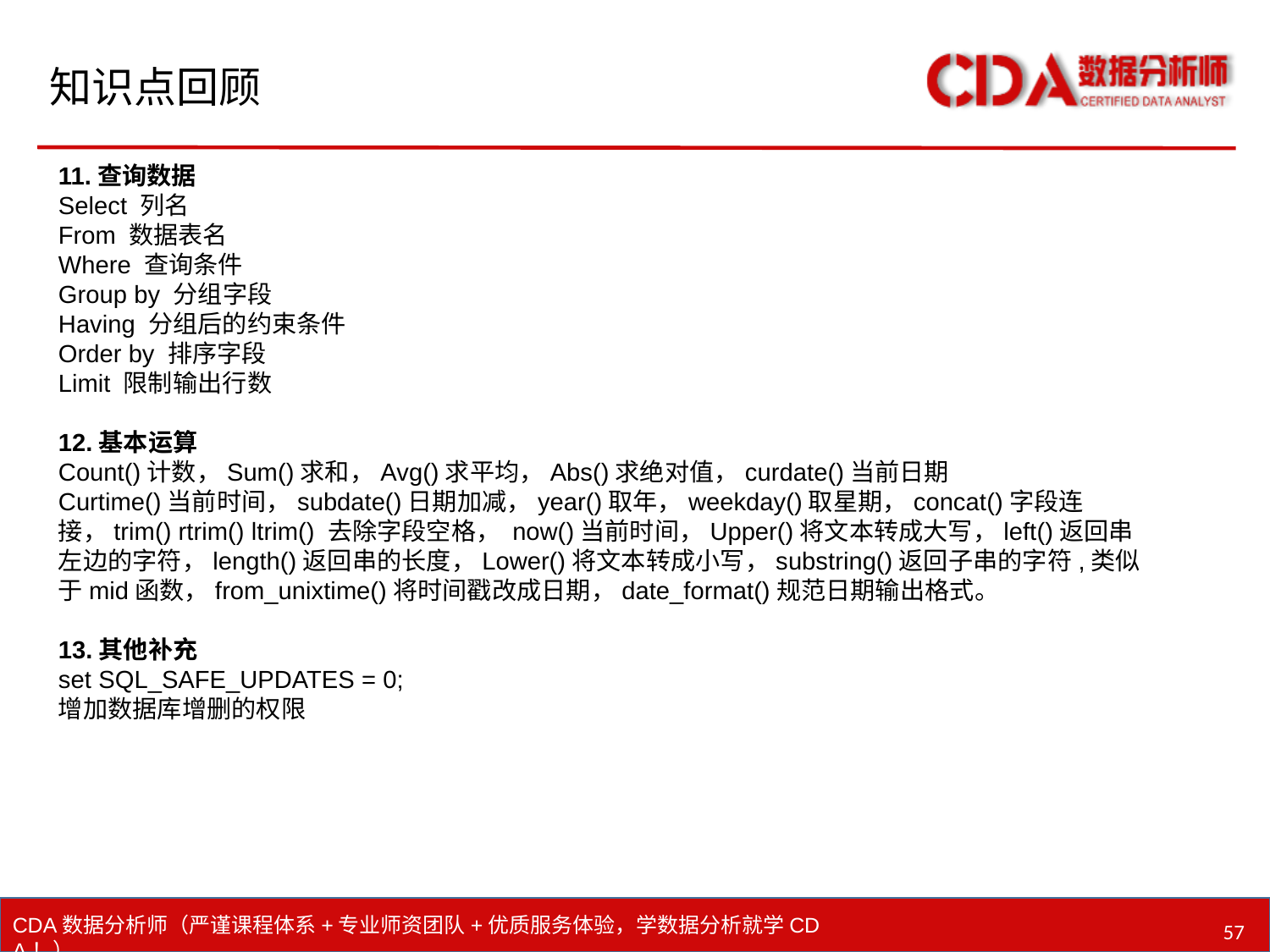

# 知识点回顾
11.查询数据
Select 列名
From 数据表名
Where 查询条件
Group by 分组字段
Having 分组后的约束条件
Order by 排序字段
Limit 限制输出行数

12.基本运算
Count()计数，Sum()求和，Avg()求平均，Abs()求绝对值，curdate()当前日期
Curtime()当前时间，subdate()日期加减，year()取年，weekday()取星期，concat()字段连接，trim() rtrim() ltrim() 去除字段空格， now()当前时间，Upper()将文本转成大写，left()返回串左边的字符，length()返回串的长度，Lower()将文本转成小写，substring()返回子串的字符,类似于mid函数，from_unixtime()将时间戳改成日期，date_format()规范日期输出格式。

13.其他补充
set SQL_SAFE_UPDATES = 0;
增加数据库增删的权限

57